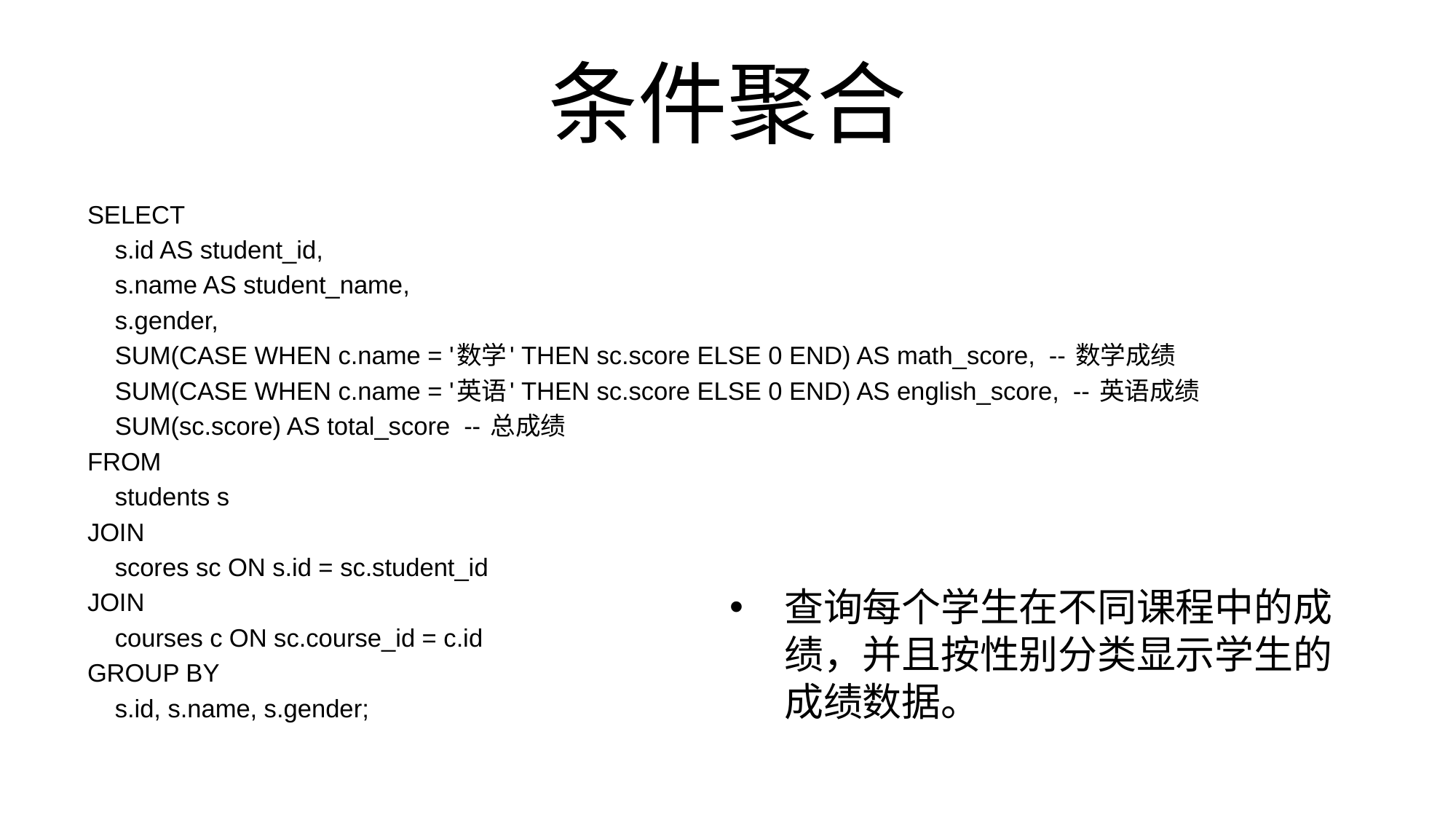

# 条件聚合
SELECT
    s.id AS student_id,
    s.name AS student_name,
    s.gender,
    SUM(CASE WHEN c.name = '数学' THEN sc.score ELSE 0 END) AS math_score,  -- 数学成绩
    SUM(CASE WHEN c.name = '英语' THEN sc.score ELSE 0 END) AS english_score,  -- 英语成绩
    SUM(sc.score) AS total_score  -- 总成绩
FROM
    students s
JOIN
    scores sc ON s.id = sc.student_id
JOIN
    courses c ON sc.course_id = c.id
GROUP BY
    s.id, s.name, s.gender;
查询每个学生在不同课程中的成绩，并且按性别分类显示学生的成绩数据。